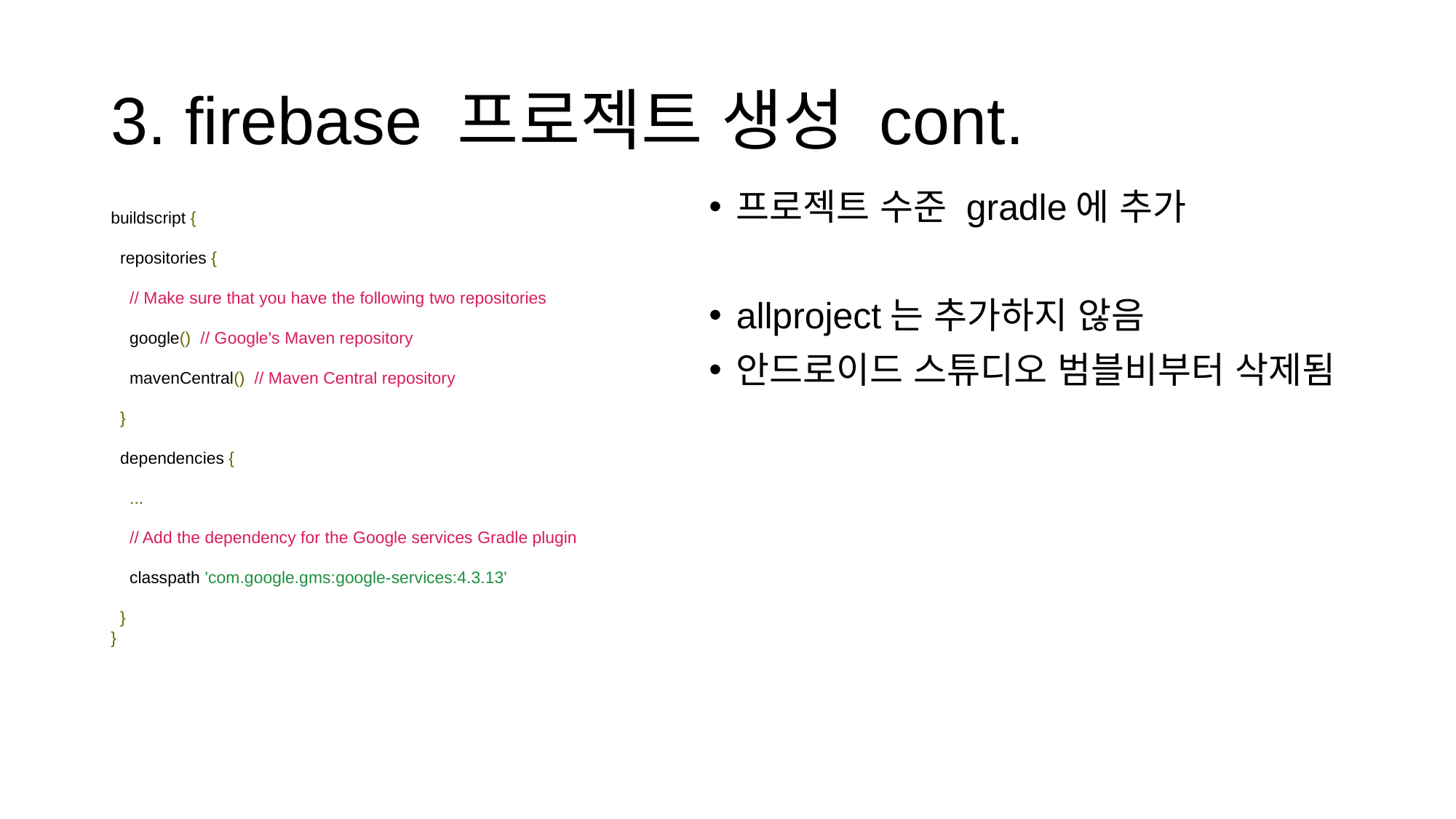

# 3. firebase 프로젝트 생성 cont.
프로젝트 수준 gradle에 추가

allproject는 추가하지 않음
안드로이드 스튜디오 범블비부터 삭제됨
buildscript {
  repositories {
    // Make sure that you have the following two repositories
    google()  // Google's Maven repository
    mavenCentral()  // Maven Central repository
  }
  dependencies {
    ...
    // Add the dependency for the Google services Gradle plugin
    classpath 'com.google.gms:google-services:4.3.13'
  }
}